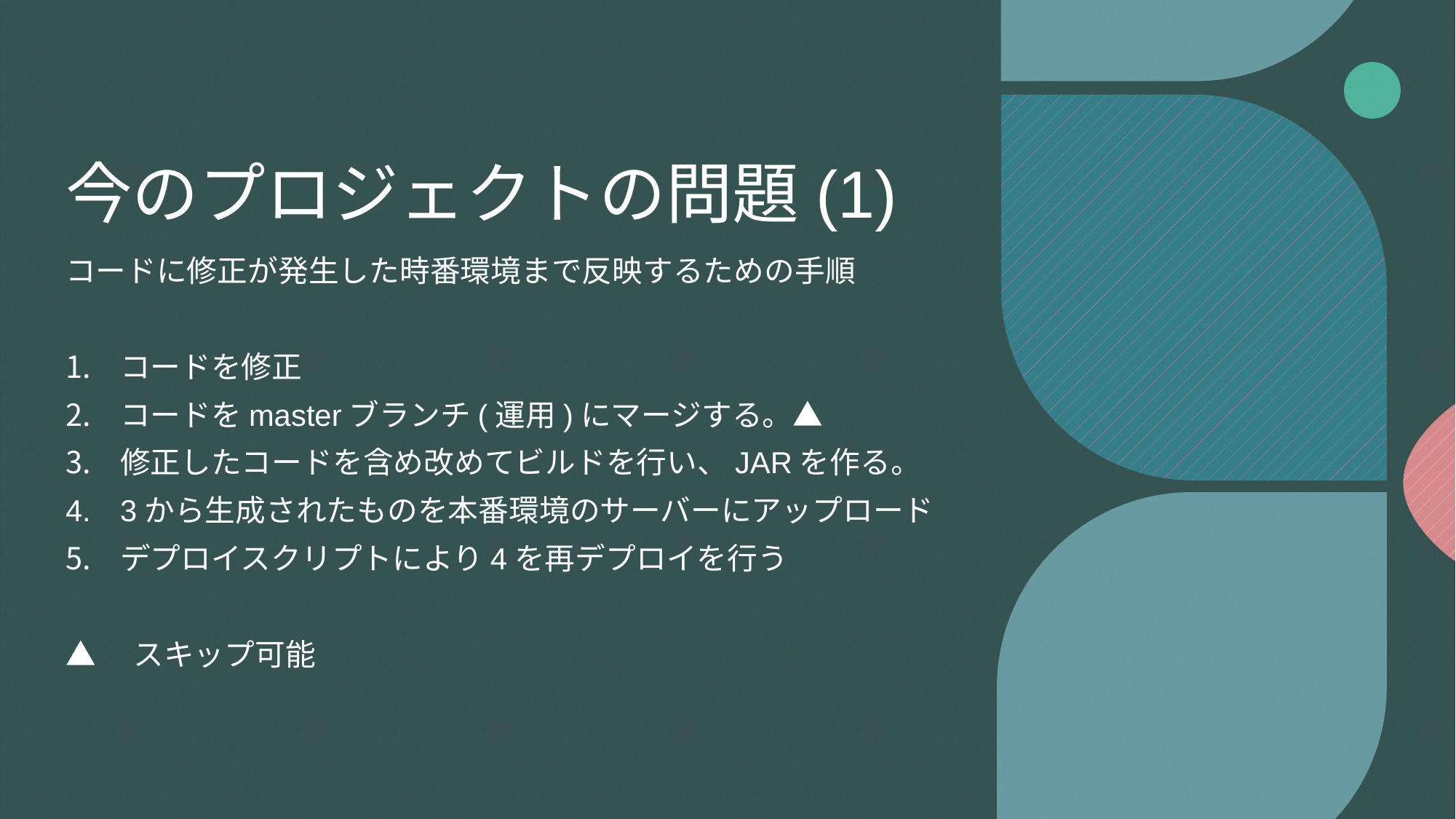

# 今のプロジェクトの問題(1)
コードに修正が発生した時番環境まで反映するための手順

コードを修正
コードをmasterブランチ(運用)にマージする。▲
修正したコードを含め改めてビルドを行い、JARを作る。
3から生成されたものを本番環境のサーバーにアップロード
デプロイスクリプトにより4を再デプロイを行う

▲　スキップ可能